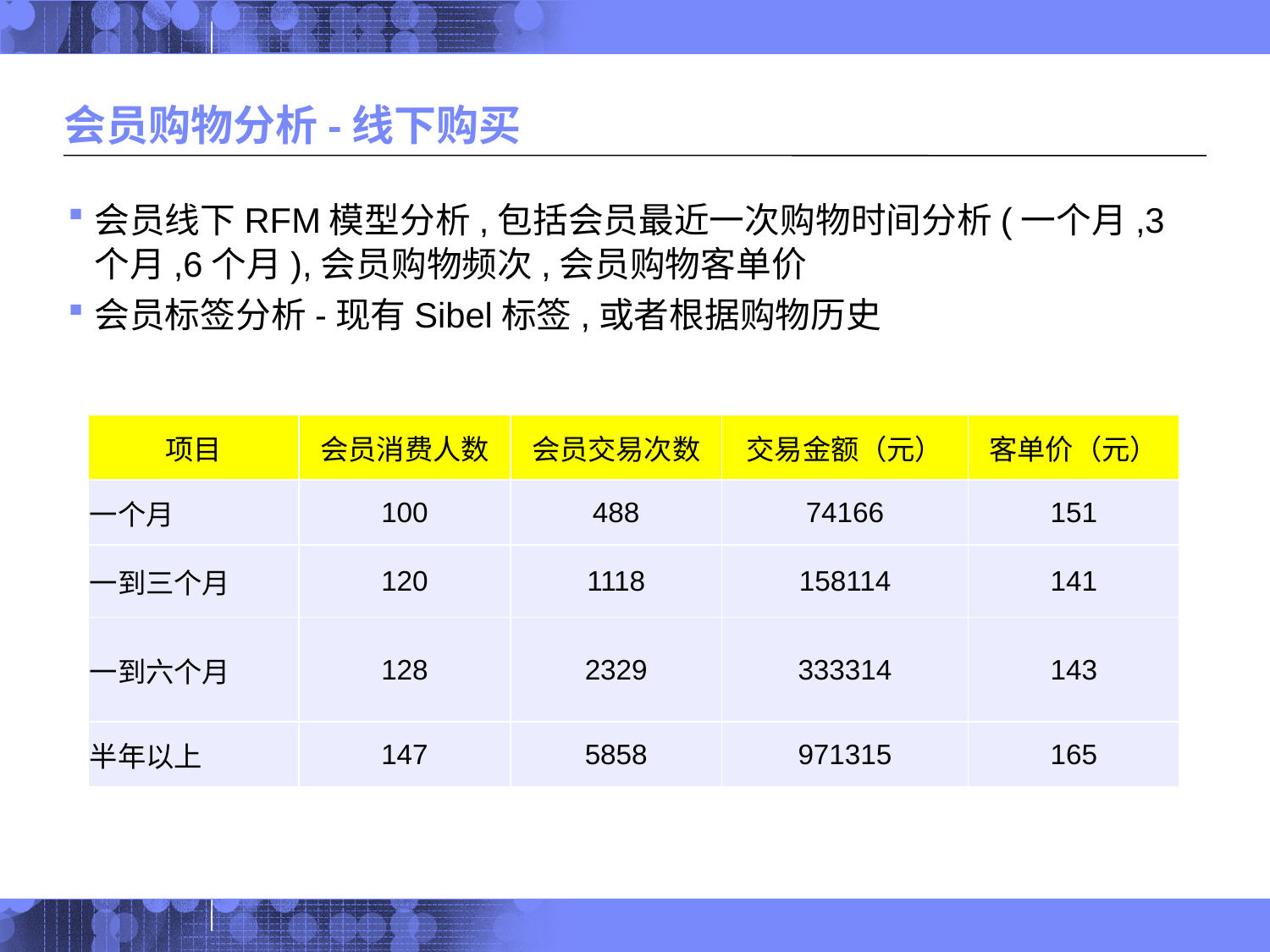

# 会员购物分析-线下购买
1: 一个月
2: 一到三个月
3: 三个月到半年
4:半年以上

会员线下RFM模型分析,包括会员最近一次购物时间分析(一个月,3个月,6个月),会员购物频次,会员购物客单价
会员标签分析-现有Sibel标签,或者根据购物历史

| 项目 | 会员消费人数 | 会员交易次数 | 交易金额（元） | 客单价（元） |
| --- | --- | --- | --- | --- |
| 一个月 | 100 | 488 | 74166 | 151 |
| 一到三个月 | 120 | 1118 | 158114 | 141 |
| 一到六个月 | 128 | 2329 | 333314 | 143 |
| 半年以上 | 147 | 5858 | 971315 | 165 |